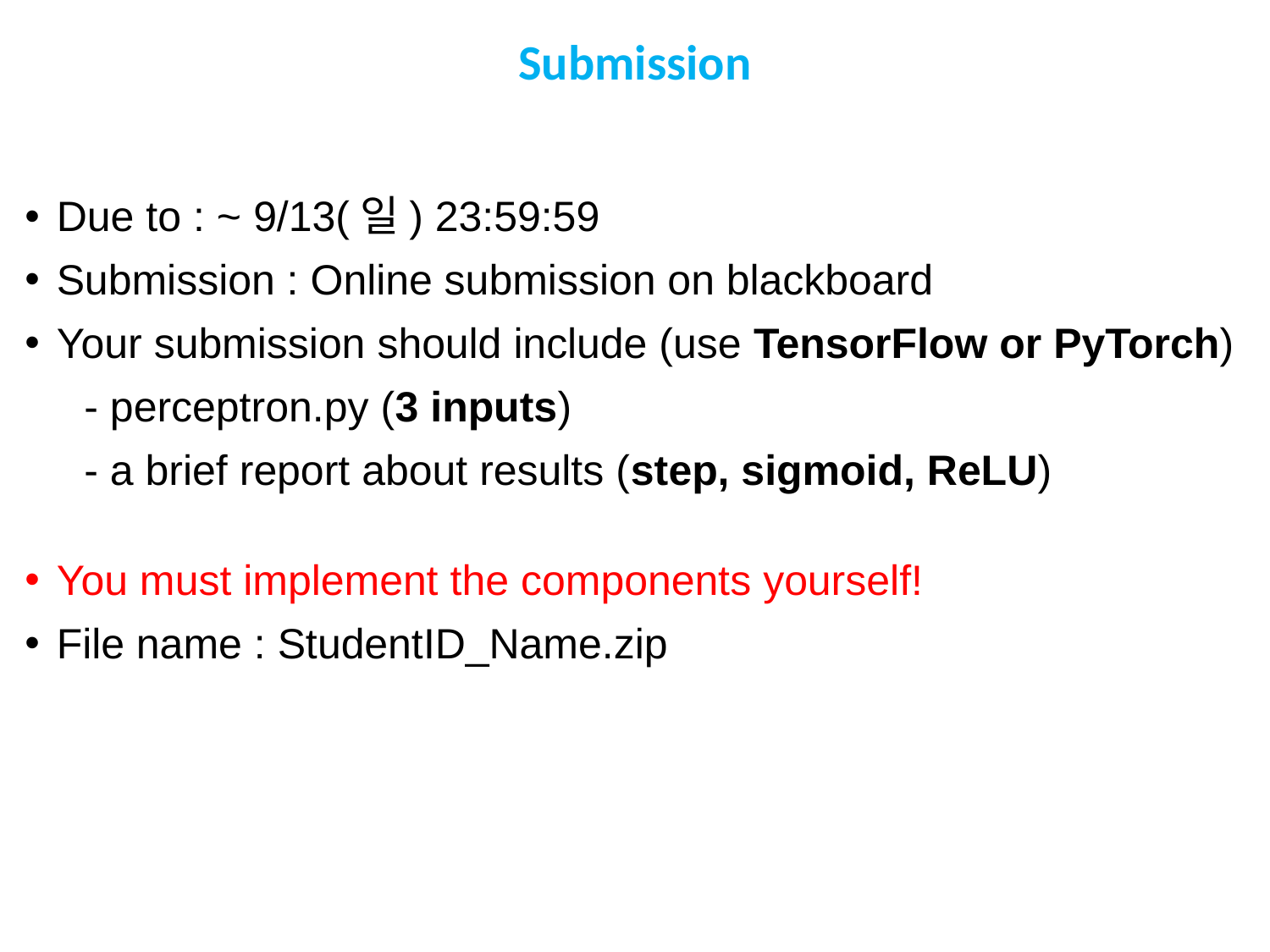

Submission
Due to : ~ 9/13(일) 23:59:59
Submission : Online submission on blackboard
Your submission should include (use TensorFlow or PyTorch)
     - perceptron.py (3 inputs)
     - a brief report about results (step, sigmoid, ReLU)

You must implement the components yourself!
File name : StudentID_Name.zip